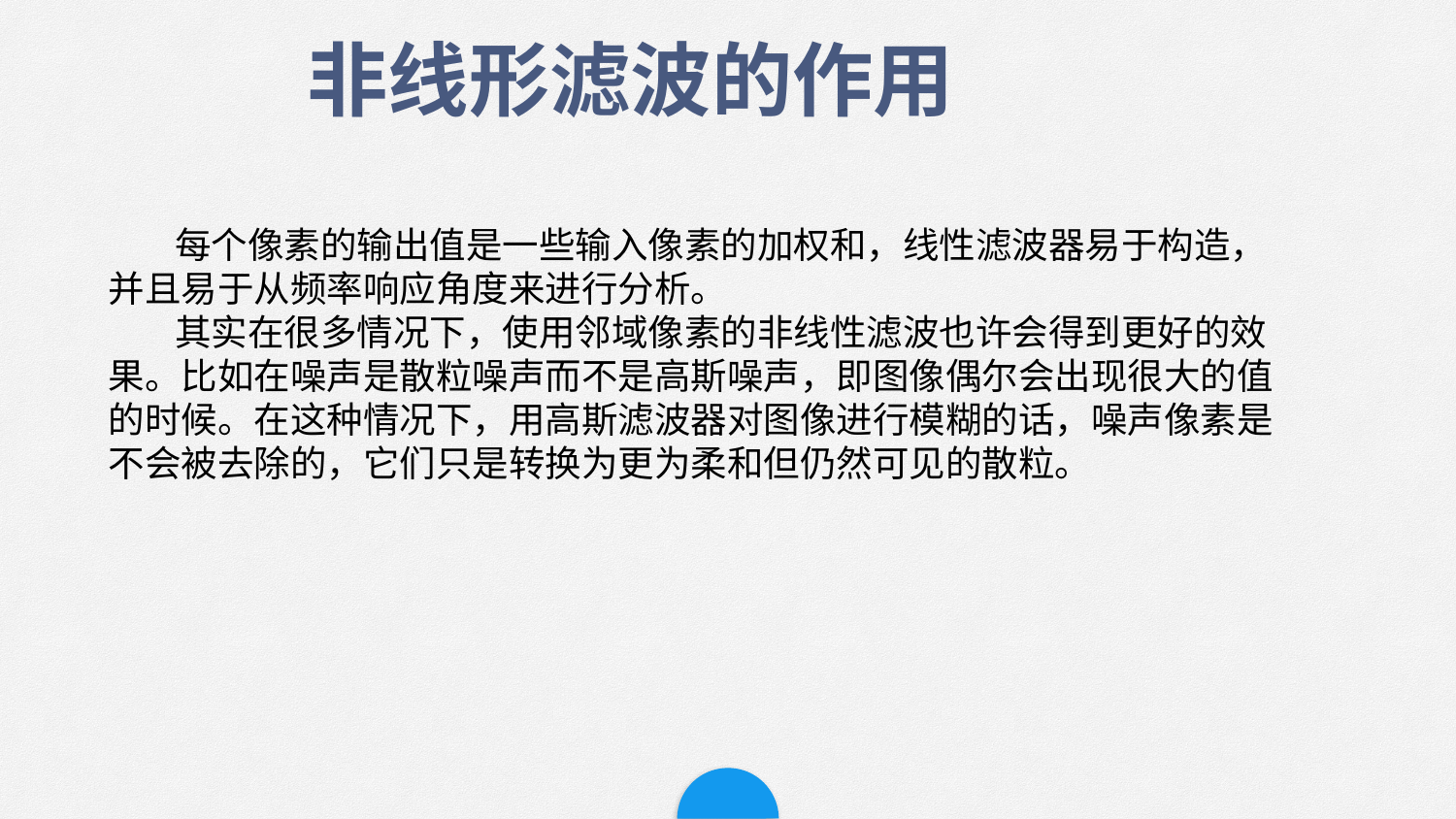

非线形滤波的作用
       每个像素的输出值是一些输入像素的加权和，线性滤波器易于构造，并且易于从频率响应角度来进行分析。
       其实在很多情况下，使用邻域像素的非线性滤波也许会得到更好的效果。比如在噪声是散粒噪声而不是高斯噪声，即图像偶尔会出现很大的值的时候。在这种情况下，用高斯滤波器对图像进行模糊的话，噪声像素是不会被去除的，它们只是转换为更为柔和但仍然可见的散粒。

25